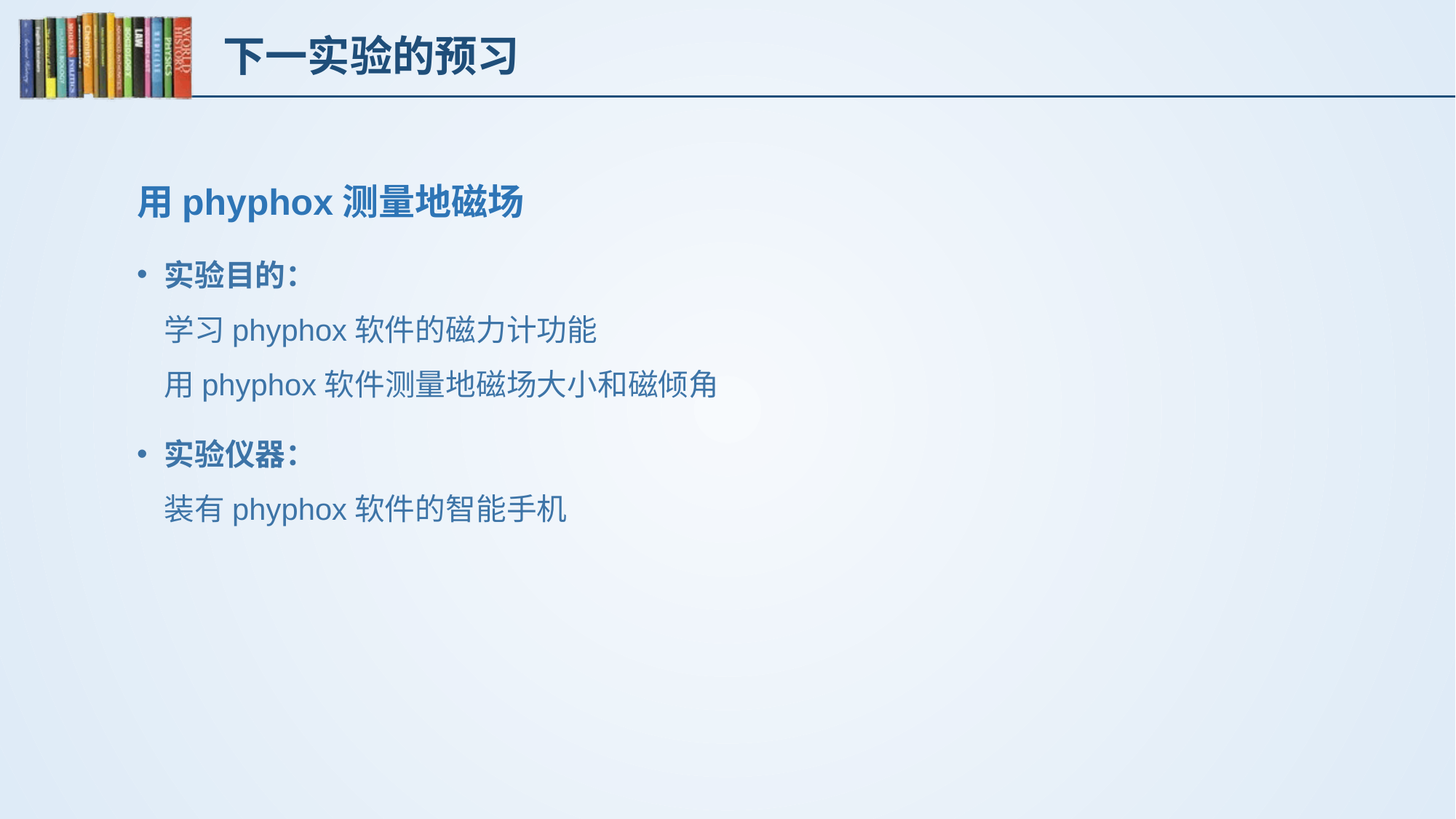

# 下一实验的预习
用phyphox测量地磁场
实验目的：
学习phyphox软件的磁力计功能
用phyphox软件测量地磁场大小和磁倾角
实验仪器：
装有phyphox软件的智能手机